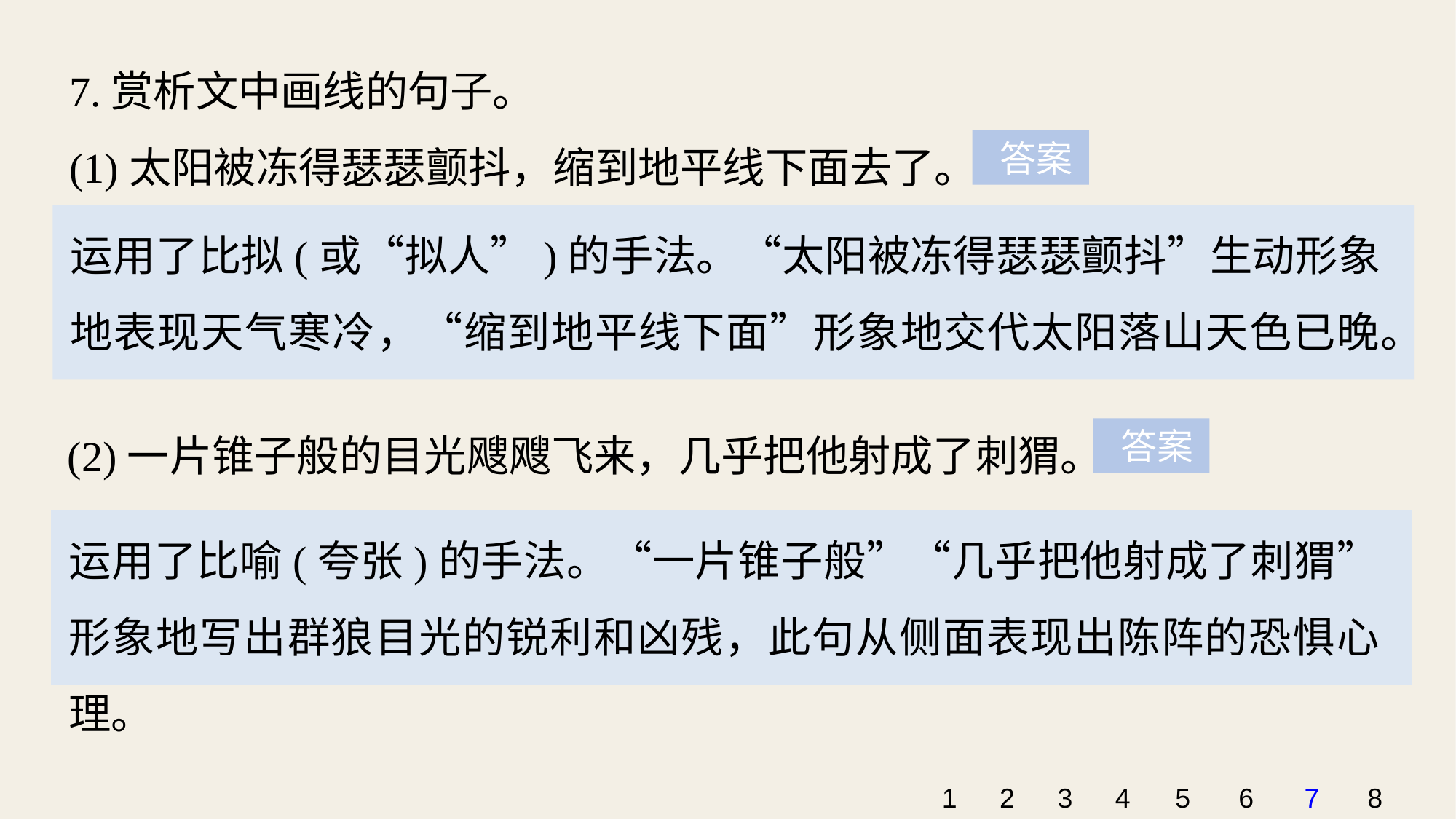

7.赏析文中画线的句子。
(1)太阳被冻得瑟瑟颤抖，缩到地平线下面去了。
 答案
运用了比拟(或“拟人”)的手法。“太阳被冻得瑟瑟颤抖”生动形象地表现天气寒冷，“缩到地平线下面”形象地交代太阳落山天色已晚。

(2)一片锥子般的目光飕飕飞来，几乎把他射成了刺猬。
 答案
运用了比喻(夸张)的手法。“一片锥子般”“几乎把他射成了刺猬”形象地写出群狼目光的锐利和凶残，此句从侧面表现出陈阵的恐惧心理。

1
2
3
4
5
6
7
8